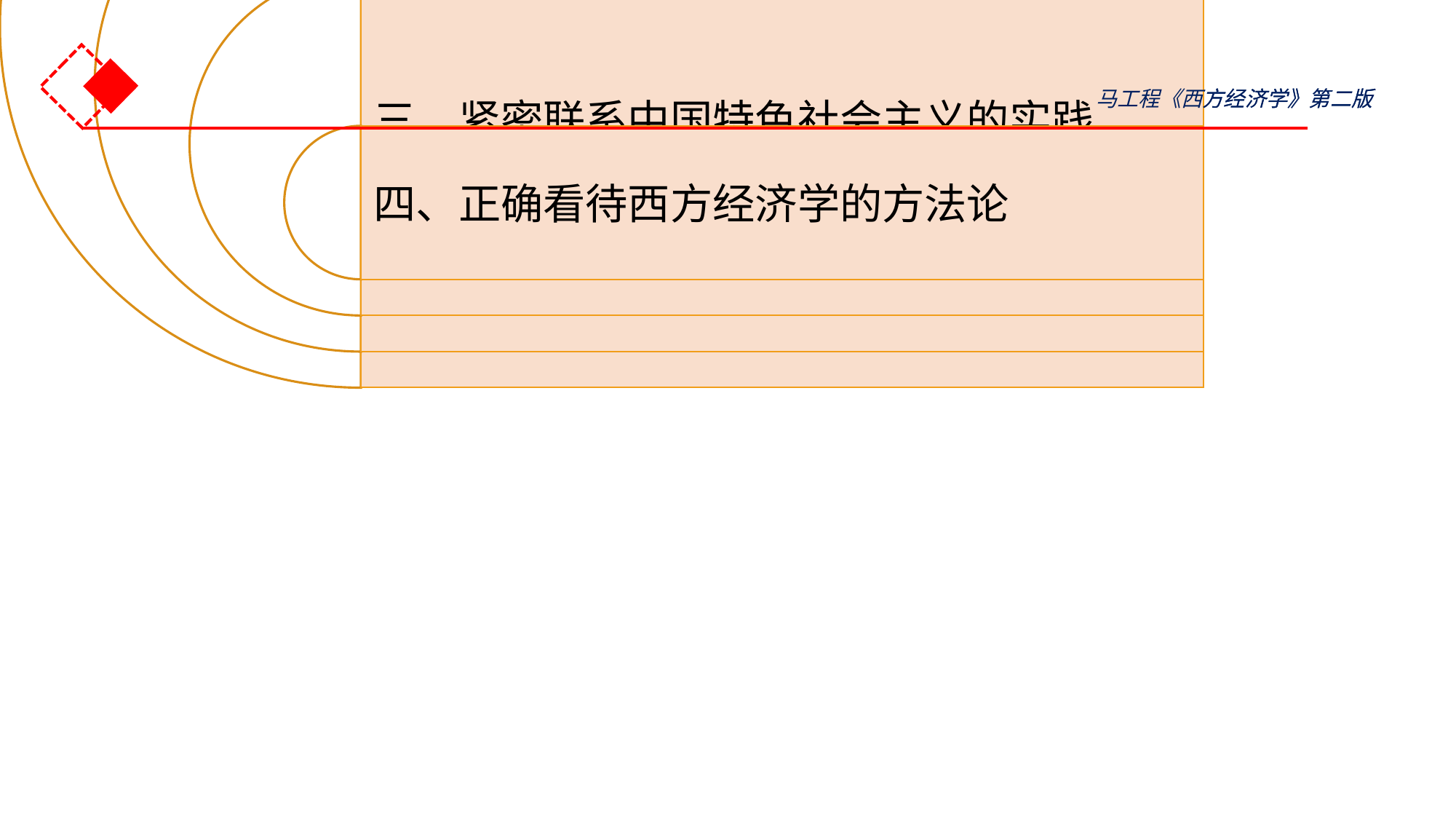

# 第五节 怎样学习西方经济学

马工程《西方经济学》第二版
一、坚持用马克思主义立场、观点和方法进行分析
二、深入了解资本主义发展的历史
三、紧密联系中国特色社会主义的实践
四、正确看待西方经济学的方法论